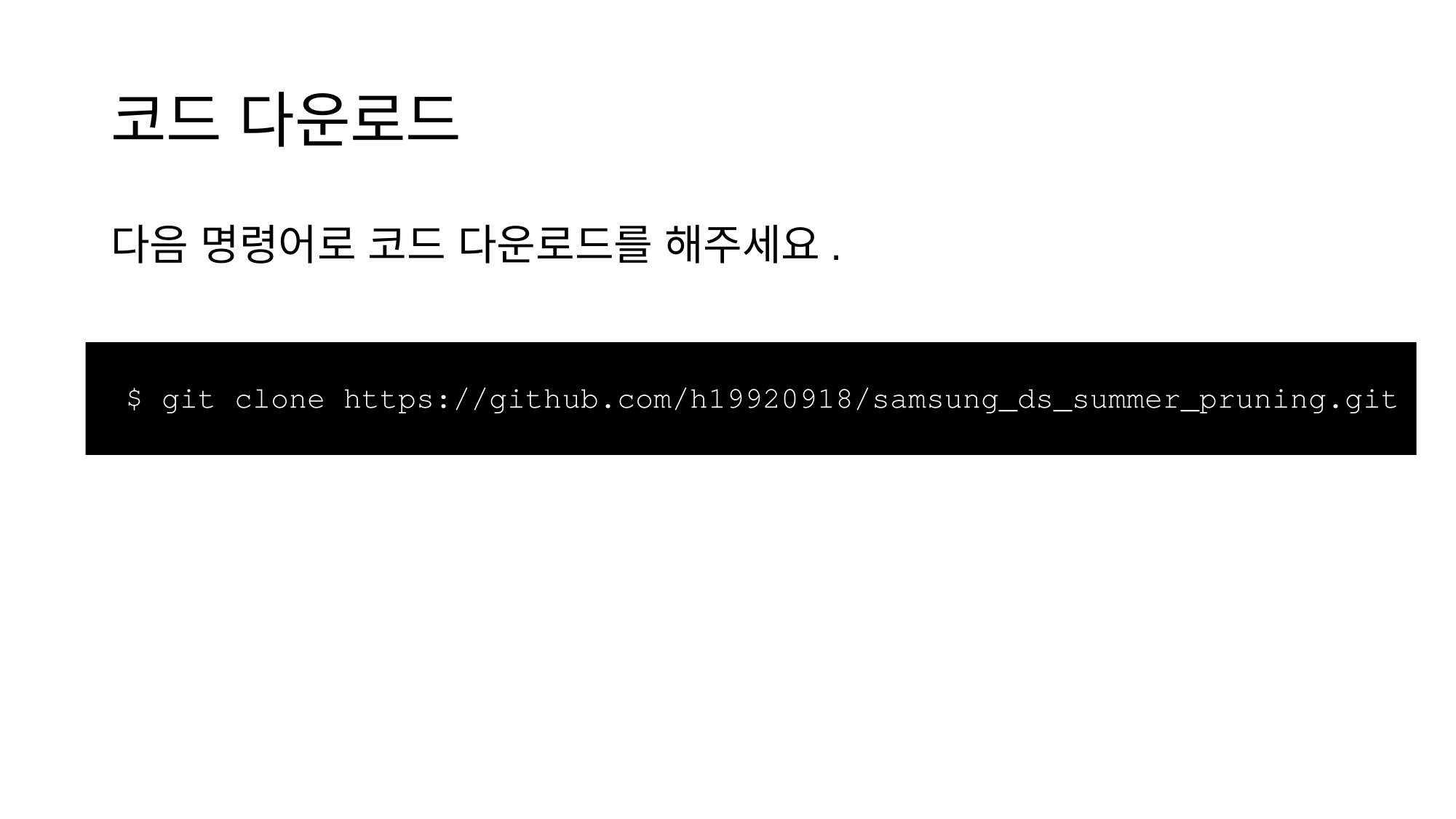

# 코드 다운로드
다음 명령어로 코드 다운로드를 해주세요.

$ git clone https://github.com/h19920918/samsung_ds_summer_pruning.git